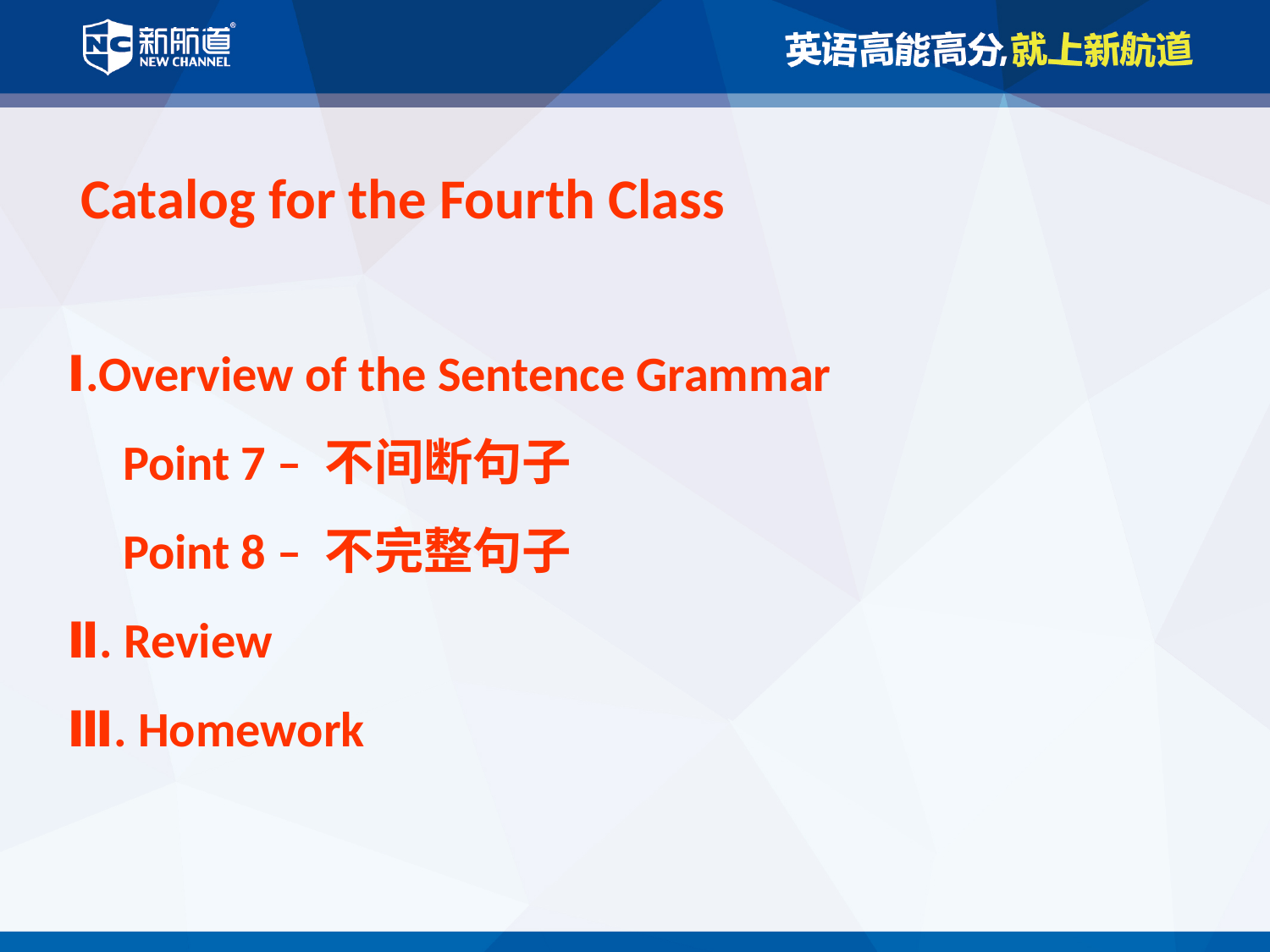

Catalog for the Fourth Class
Ⅰ.Overview of the Sentence Grammar
	Point 7 – 不间断句子
	Point 8 – 不完整句子
Ⅱ. Review
Ⅲ. Homework